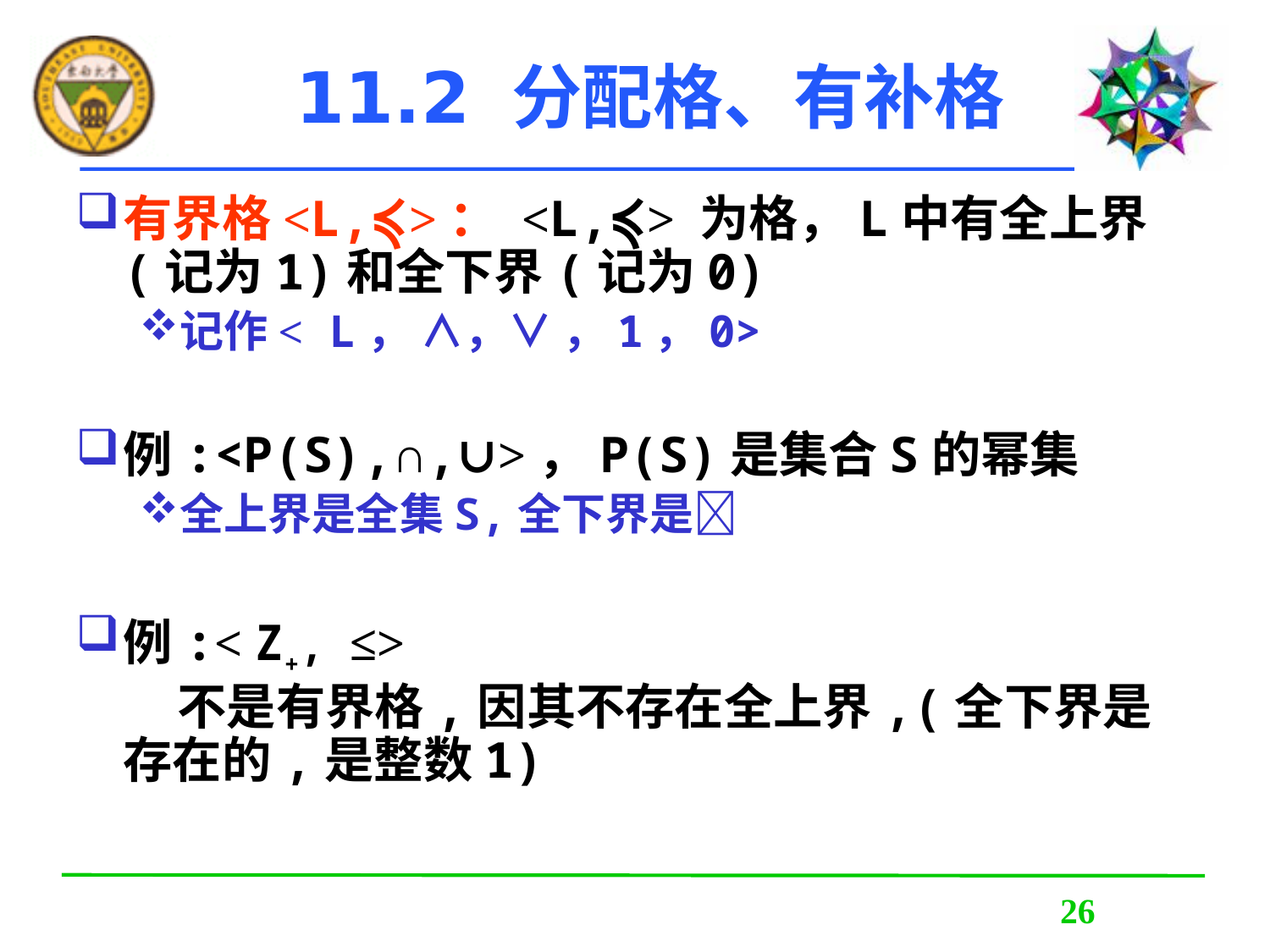

# 11.2 分配格、有补格
有界格<L,≼>： <L,≼> 为格，L中有全上界(记为1)和全下界(记为0)
记作< L， ∧，∨ ，1，0>

例:<P(S),∩,∪>，P(S)是集合S的幂集
全上界是全集S,全下界是∅

例:< Z+, ≤>
        不是有界格,因其不存在全上界,(全下界是存在的,是整数1)